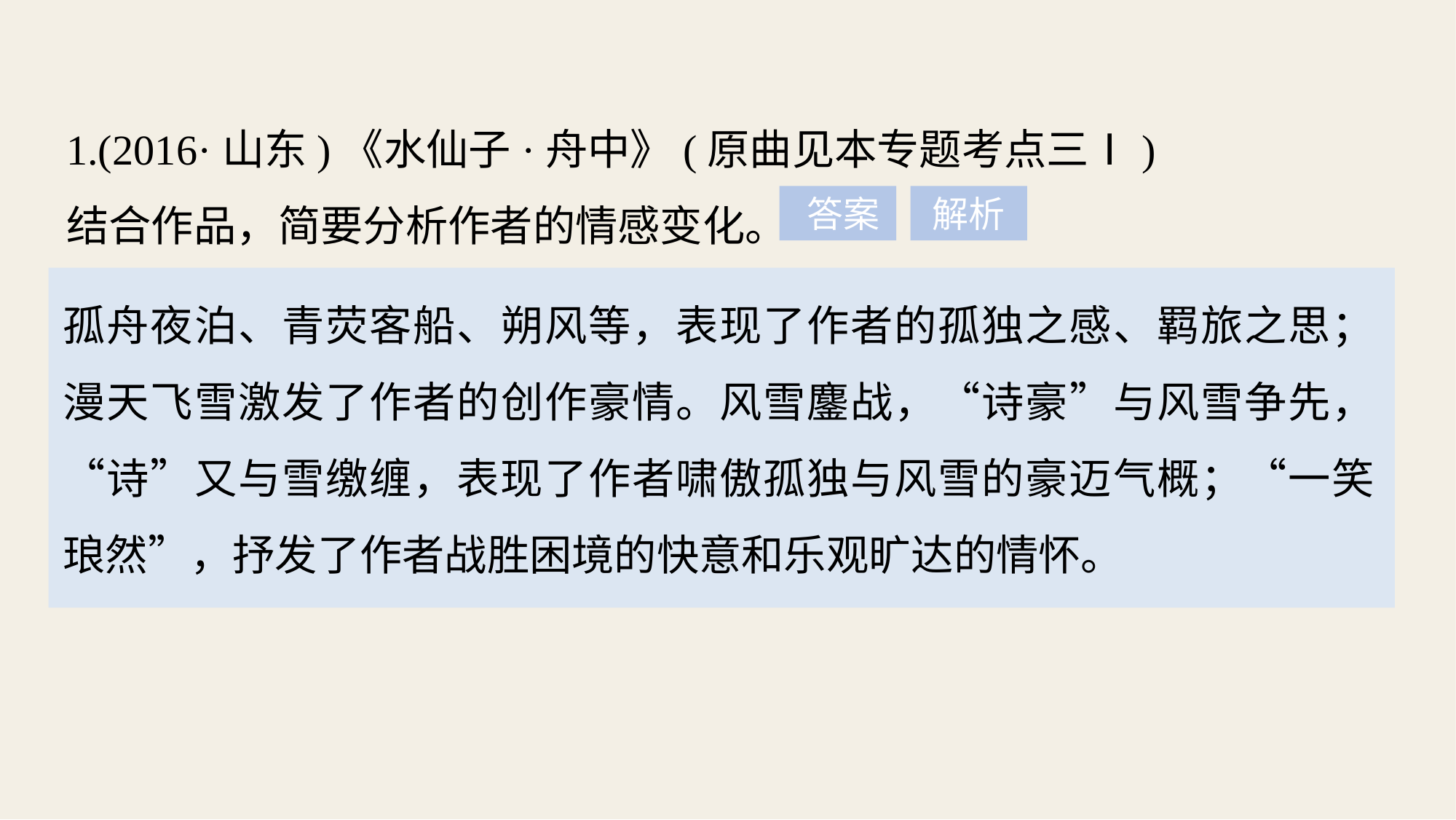

1.(2016·山东)《水仙子·舟中》(原曲见本专题考点三Ⅰ)
结合作品，简要分析作者的情感变化。
解析
 答案
孤舟夜泊、青荧客船、朔风等，表现了作者的孤独之感、羁旅之思；漫天飞雪激发了作者的创作豪情。风雪鏖战，“诗豪”与风雪争先，“诗”又与雪缴缠，表现了作者啸傲孤独与风雪的豪迈气概；“一笑琅然”，抒发了作者战胜困境的快意和乐观旷达的情怀。